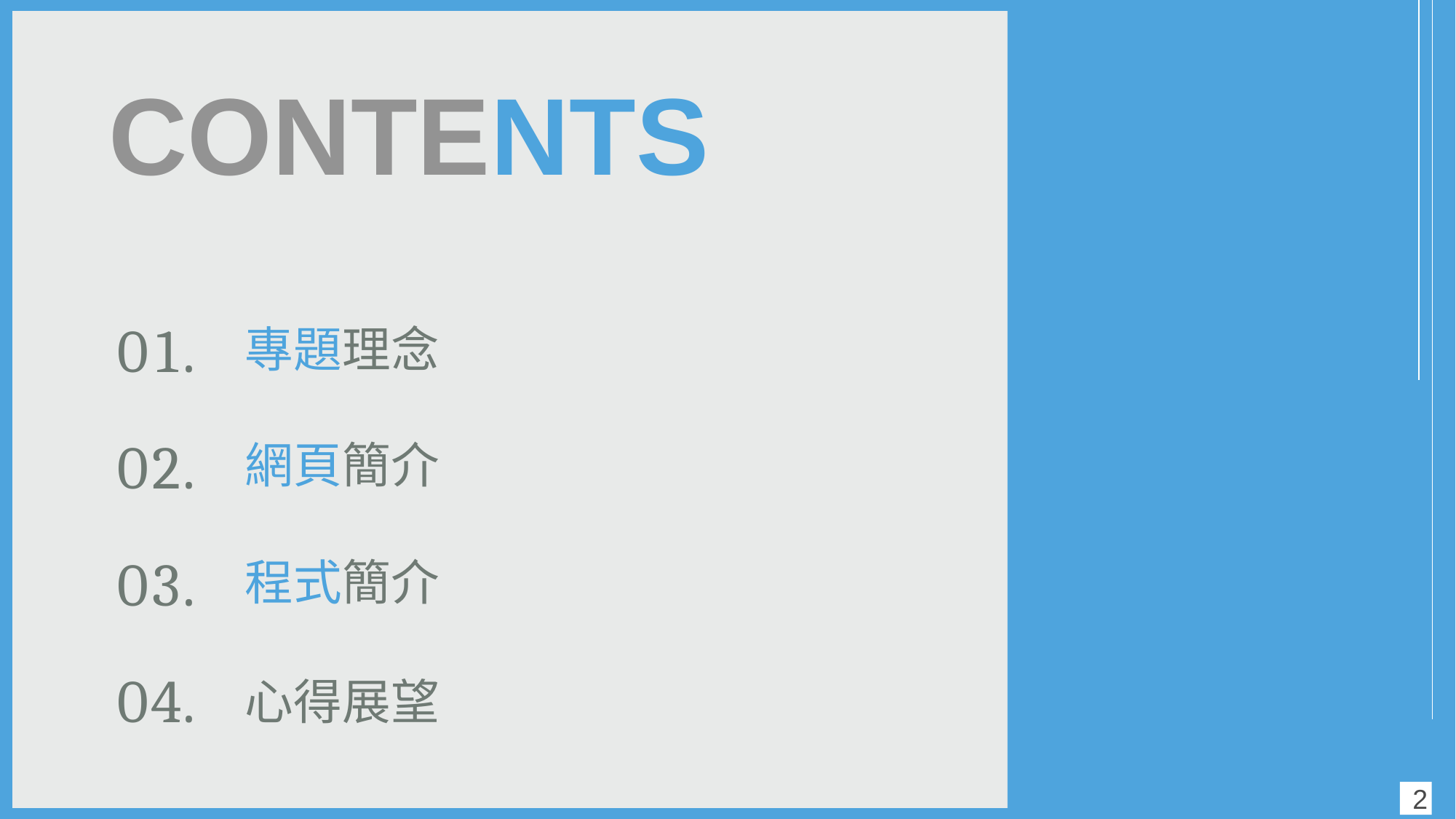

01.
專題理念
02.
網頁簡介
03.
程式簡介
04.
心得展望